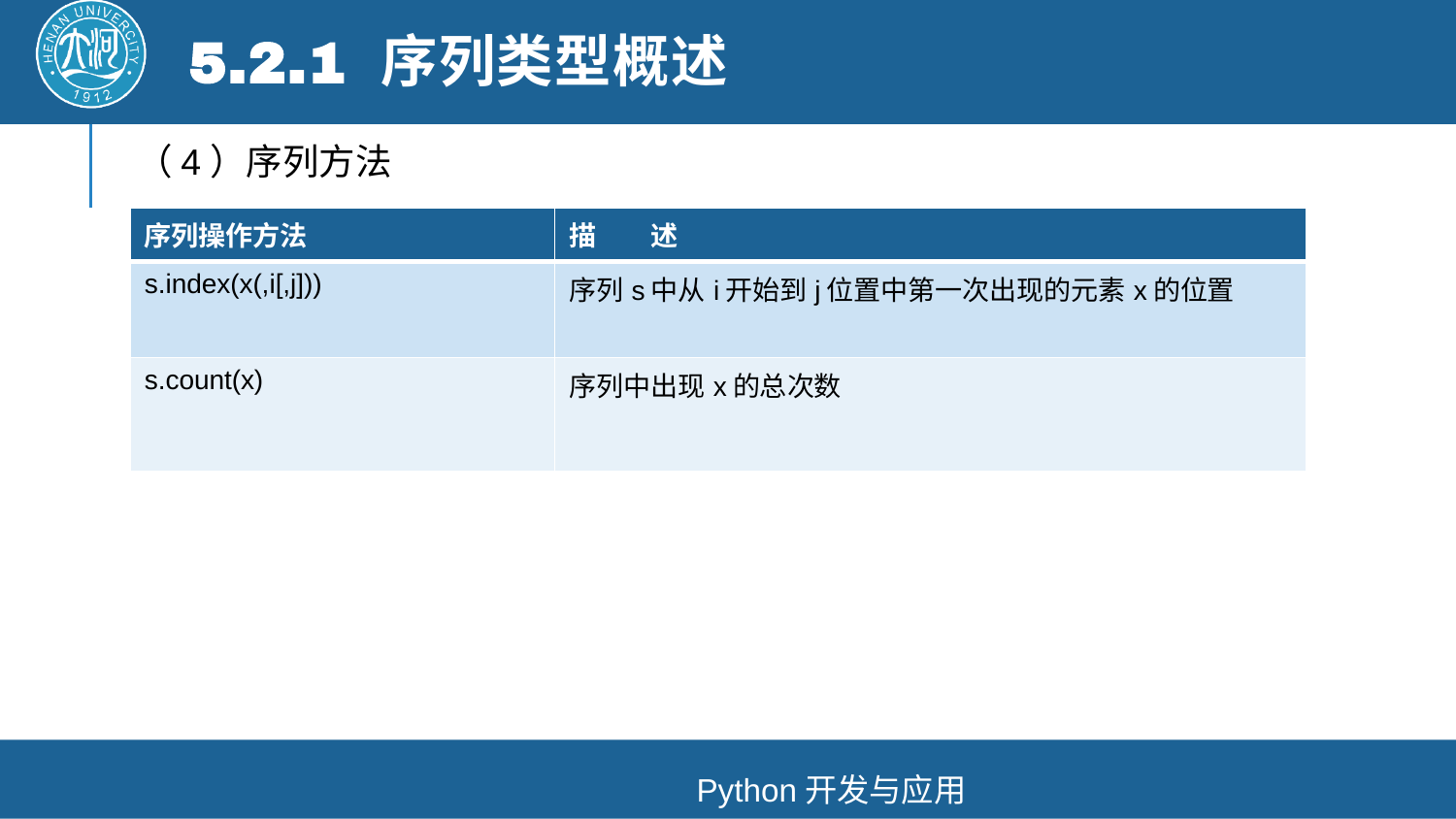

# 5.2.1 序列类型概述
（4）序列方法
| 序列操作方法 | 描 述 |
| --- | --- |
| s.index(x(,i[,j])) | 序列s中从i开始到j位置中第一次出现的元素x的位置 |
| s.count(x) | 序列中出现x的总次数 |

Python开发与应用
13